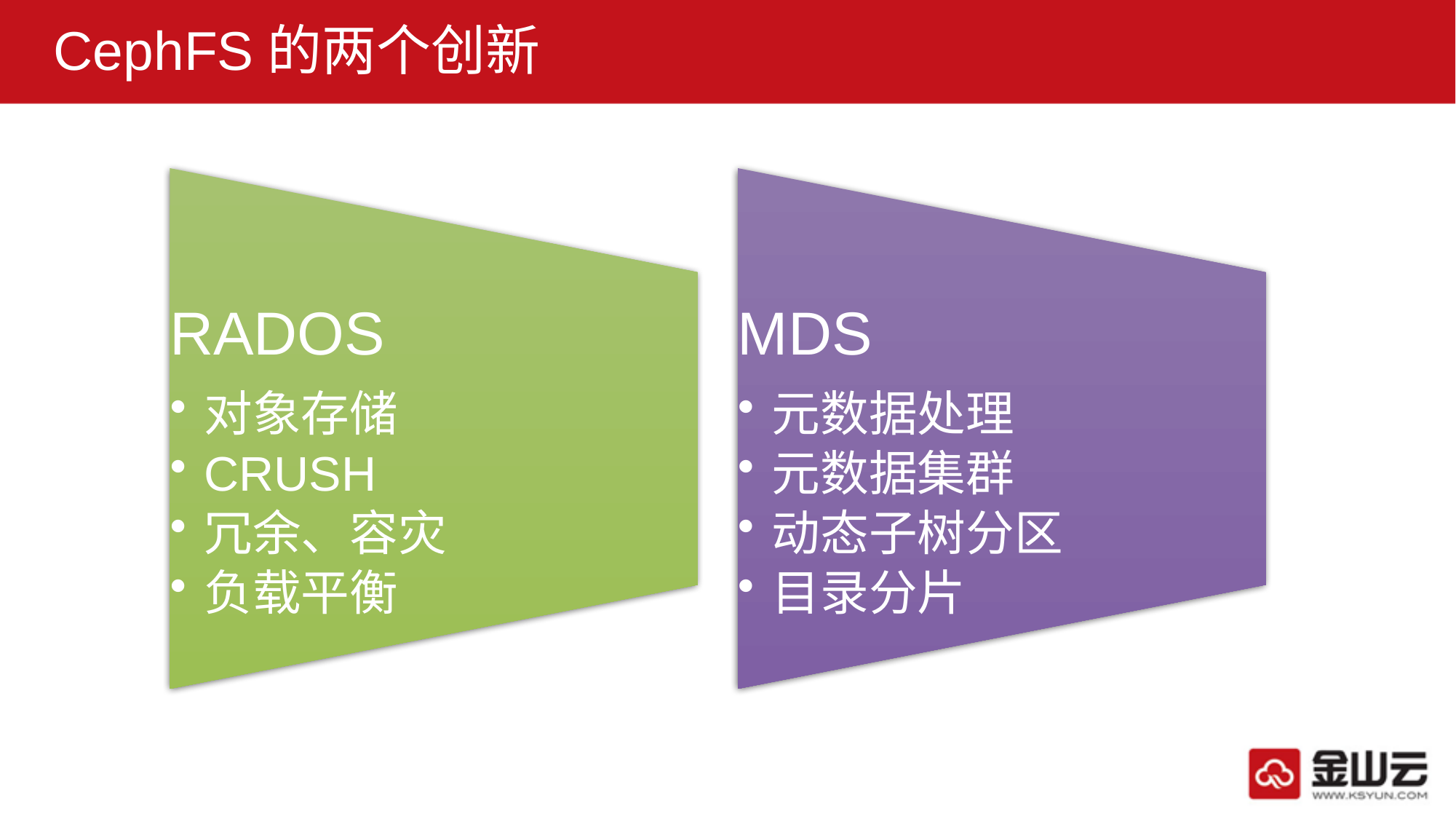

# CephFS的两个创新
RADOS
对象存储
CRUSH
冗余、容灾
负载平衡
MDS
元数据处理
元数据集群
动态子树分区
目录分片